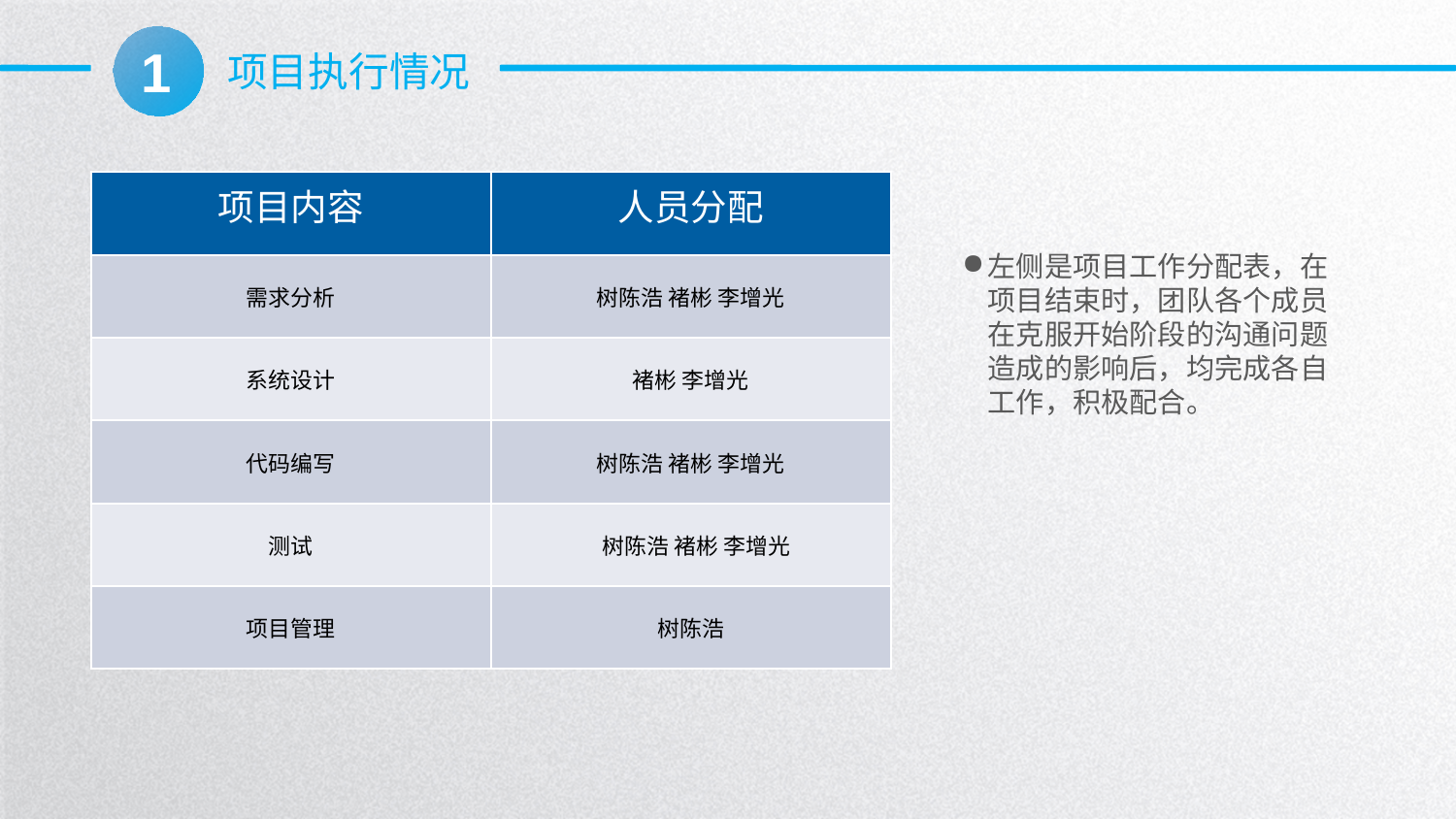

1
项目执行情况

| 项目内容 | 人员分配 |
| --- | --- |
| 需求分析 | 树陈浩 褚彬 李增光 |
| 系统设计 | 褚彬 李增光 |
| 代码编写 | 树陈浩 褚彬 李增光 |
| 测试 | 树陈浩 褚彬 李增光 |
| 项目管理 | 树陈浩 |
左侧是项目工作分配表，在
   项目结束时，团队各个成员
   在克服开始阶段的沟通问题
   造成的影响后，均完成各自
   工作，积极配合。